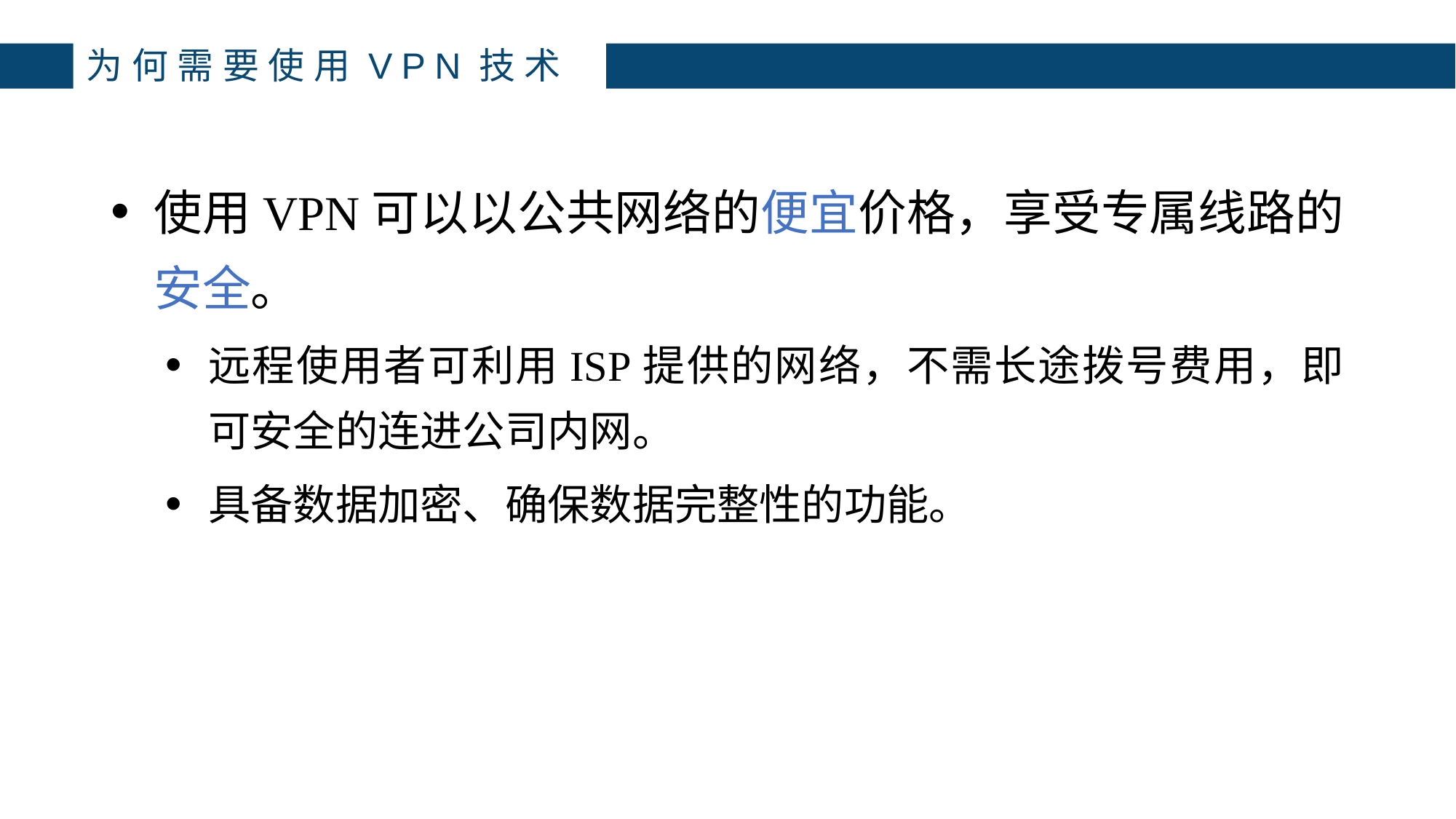

# 为何需要使用VPN技术
使用VPN可以以公共网络的便宜价格，享受专属线路的安全。
远程使用者可利用ISP提供的网络，不需长途拨号费用，即可安全的连进公司内网。
具备数据加密、确保数据完整性的功能。